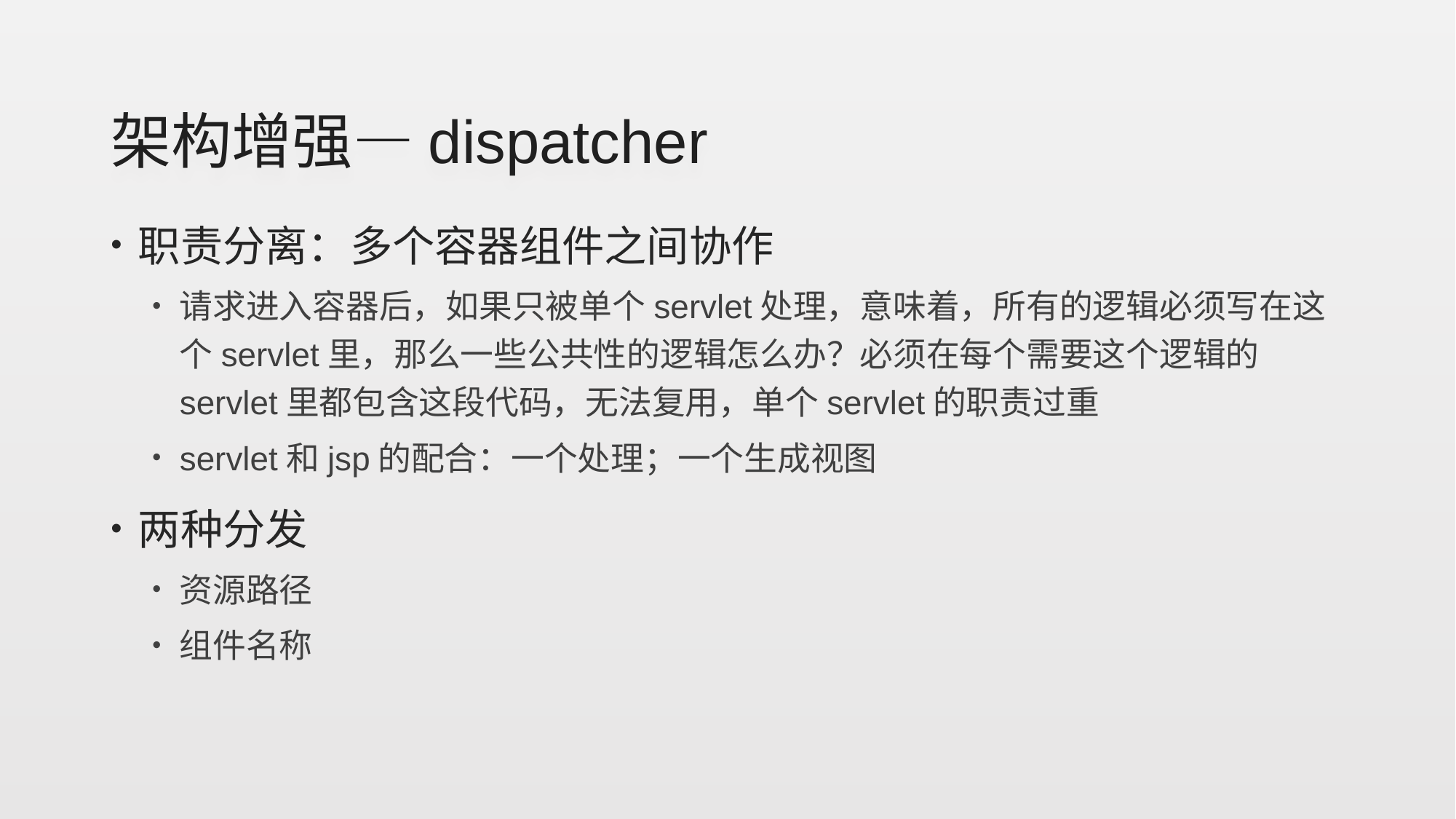

# 架构增强—dispatcher
职责分离：多个容器组件之间协作
请求进入容器后，如果只被单个servlet处理，意味着，所有的逻辑必须写在这个servlet里，那么一些公共性的逻辑怎么办？必须在每个需要这个逻辑的servlet里都包含这段代码，无法复用，单个servlet的职责过重
servlet和jsp的配合：一个处理；一个生成视图
两种分发
资源路径
组件名称